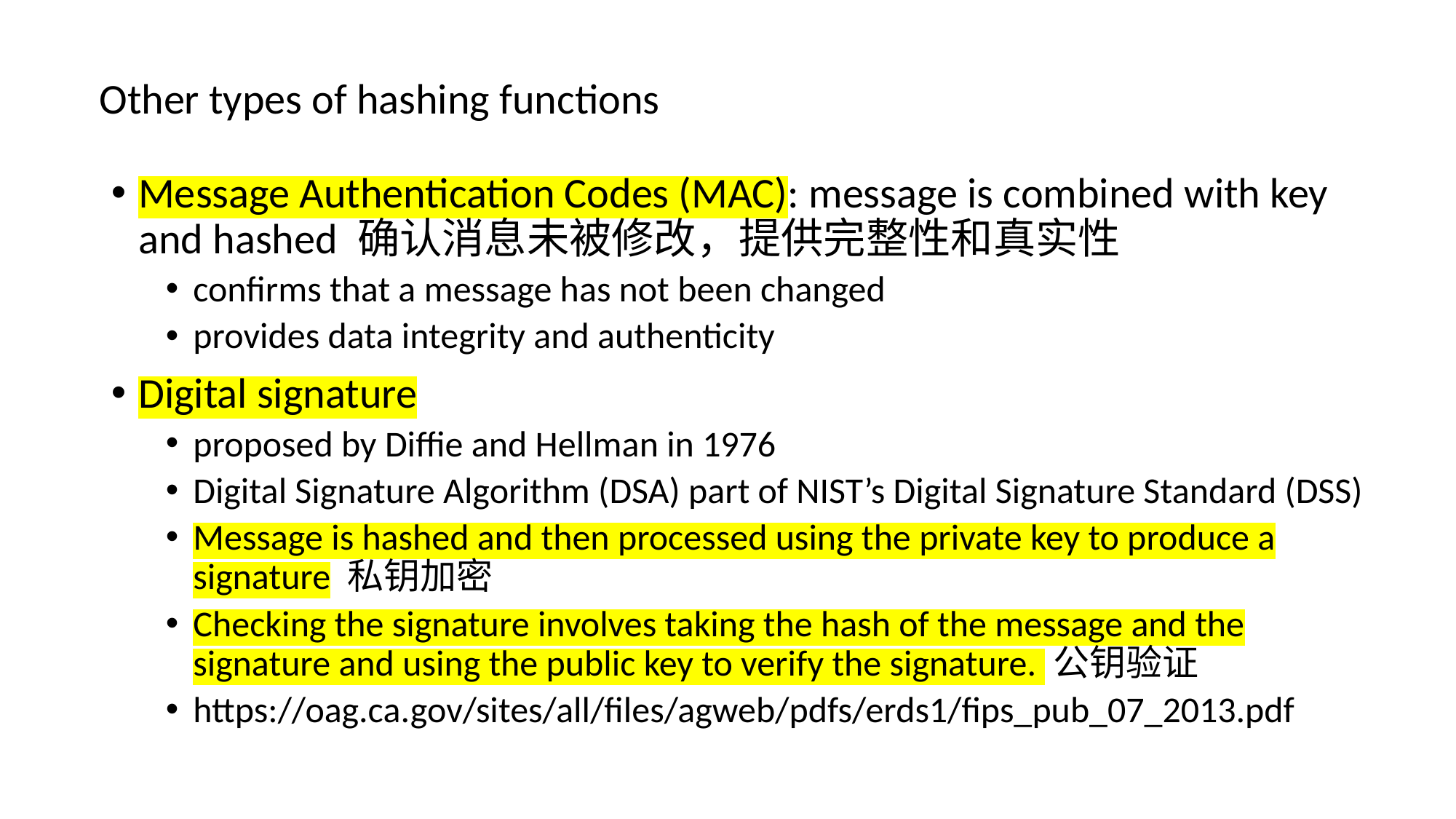

# Other types of hashing functions
Message Authentication Codes (MAC): message is combined with key and hashed 确认消息未被修改，提供完整性和真实性
confirms that a message has not been changed
provides data integrity and authenticity
Digital signature
proposed by Diffie and Hellman in 1976
Digital Signature Algorithm (DSA) part of NIST’s Digital Signature Standard (DSS)
Message is hashed and then processed using the private key to produce a signature 私钥加密
Checking the signature involves taking the hash of the message and the signature and using the public key to verify the signature. 公钥验证
https://oag.ca.gov/sites/all/files/agweb/pdfs/erds1/fips_pub_07_2013.pdf

15